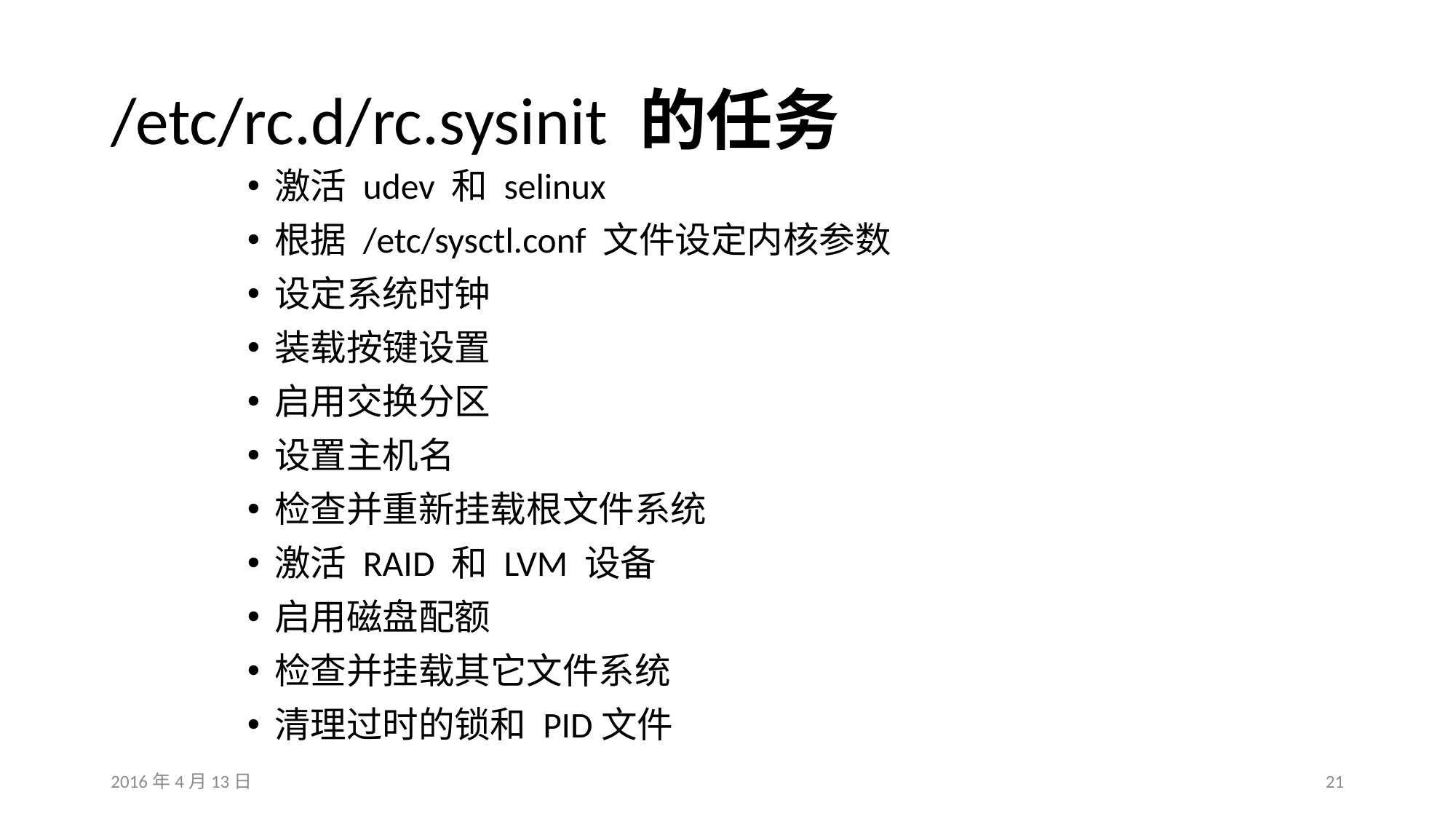

# /etc/rc.d/rc.sysinit 的任务
激活 udev 和 selinux
根据 /etc/sysctl.conf 文件设定内核参数
设定系统时钟
装载按键设置
启用交换分区
设置主机名
检查并重新挂载根文件系统
激活 RAID 和 LVM 设备
启用磁盘配额
检查并挂载其它文件系统
清理过时的锁和 PID文件
2016年4月13日
21